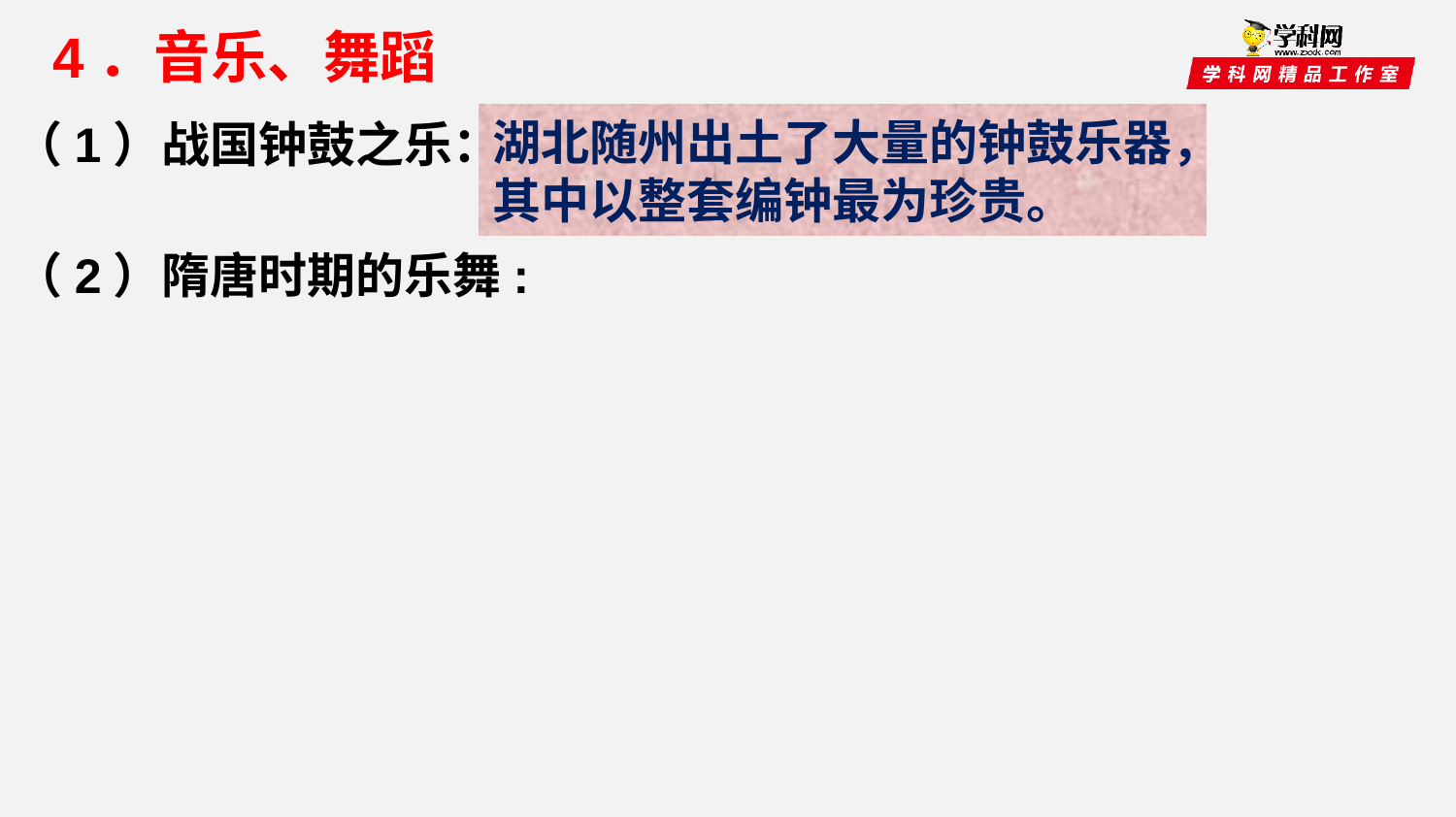

4．音乐、舞蹈
湖北随州出土了大量的钟鼓乐器，其中以整套编钟最为珍贵。
（1）战国钟鼓之乐：
（2）隋唐时期的乐舞: